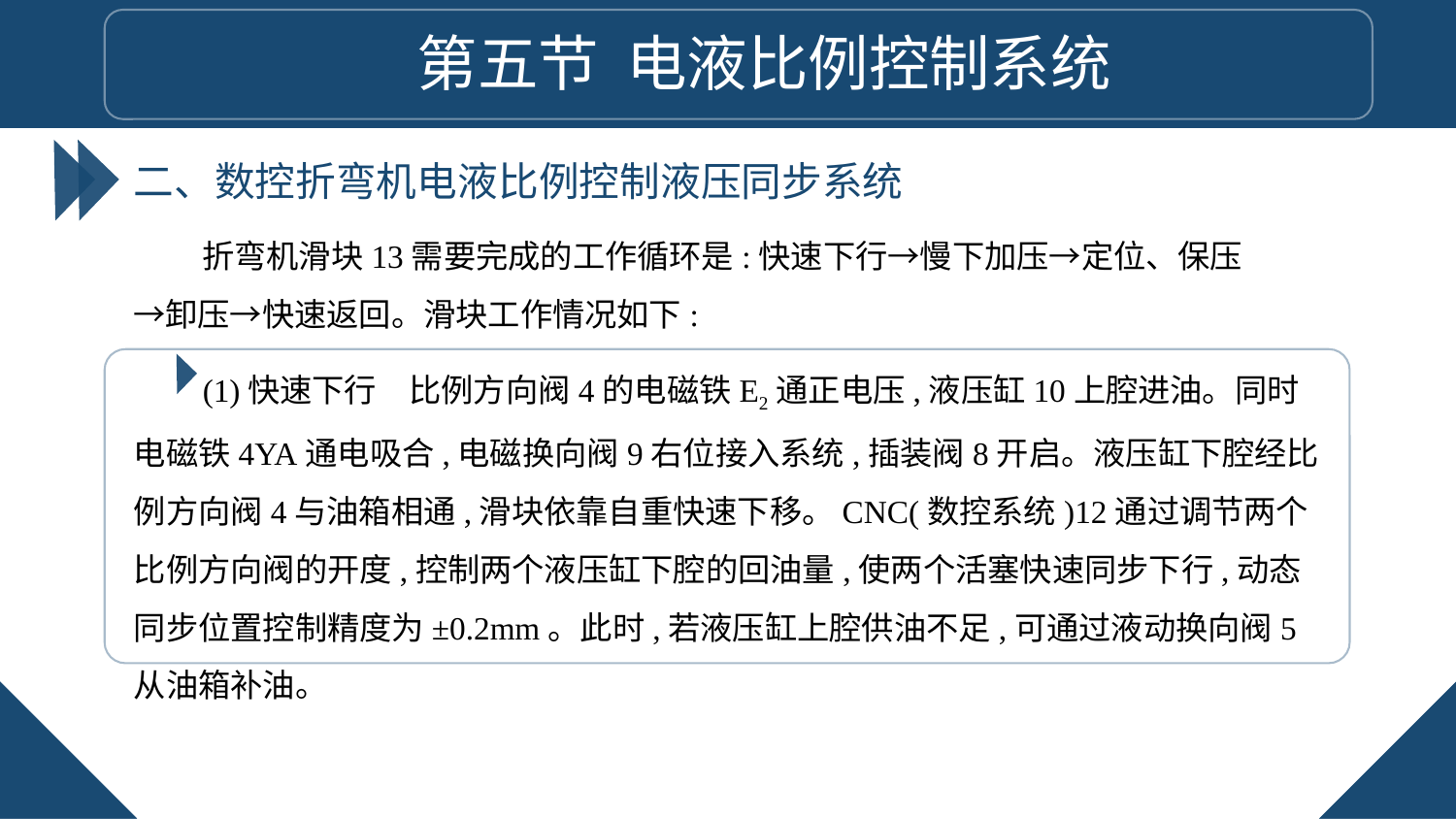

第五节  电液比例控制系统

二、数控折弯机电液比例控制液压同步系统

折弯机滑块13需要完成的工作循环是:快速下行→慢下加压→定位、保压→卸压→快速返回。滑块工作情况如下:
(1)快速下行　比例方向阀4的电磁铁E2通正电压,液压缸10上腔进油。同时电磁铁4YA通电吸合,电磁换向阀9右位接入系统,插装阀8开启。液压缸下腔经比例方向阀4与油箱相通,滑块依靠自重快速下移。CNC(数控系统)12通过调节两个比例方向阀的开度,控制两个液压缸下腔的回油量,使两个活塞快速同步下行,动态同步位置控制精度为±0.2mm。此时,若液压缸上腔供油不足,可通过液动换向阀5从油箱补油。